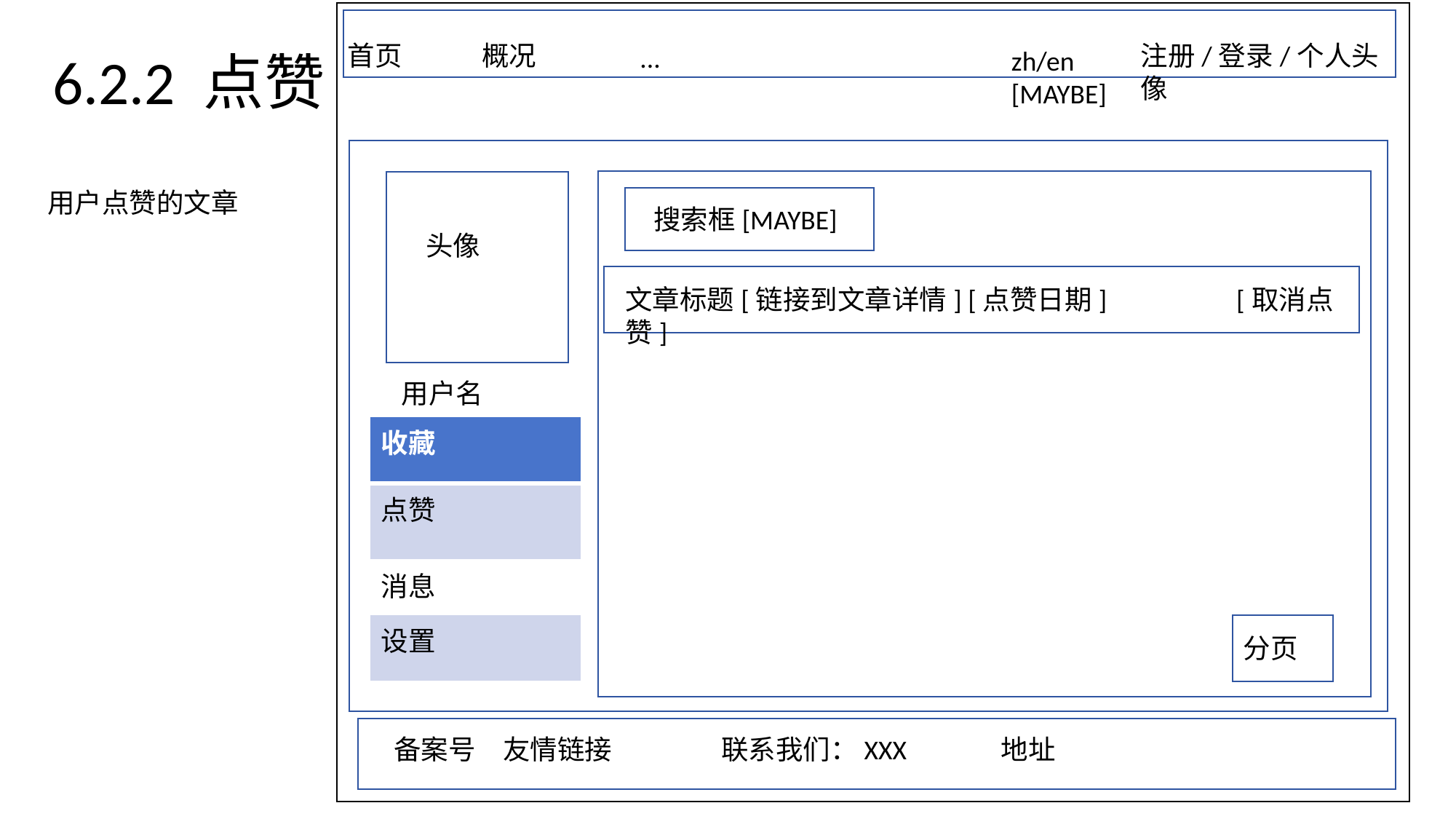

首页
概况
注册/登录/个人头像
...
6.2.2 点赞
zh/en
[MAYBE]

用户点赞的文章

搜索框[MAYBE]

文章标题[链接到文章详情] [点赞日期]                     [取消点赞]

分页
头像
用户名
| 收藏 |
| --- |
| 点赞 |
| 消息 |
| 设置 |

备案号	友情链接	联系我们：XXX
地址